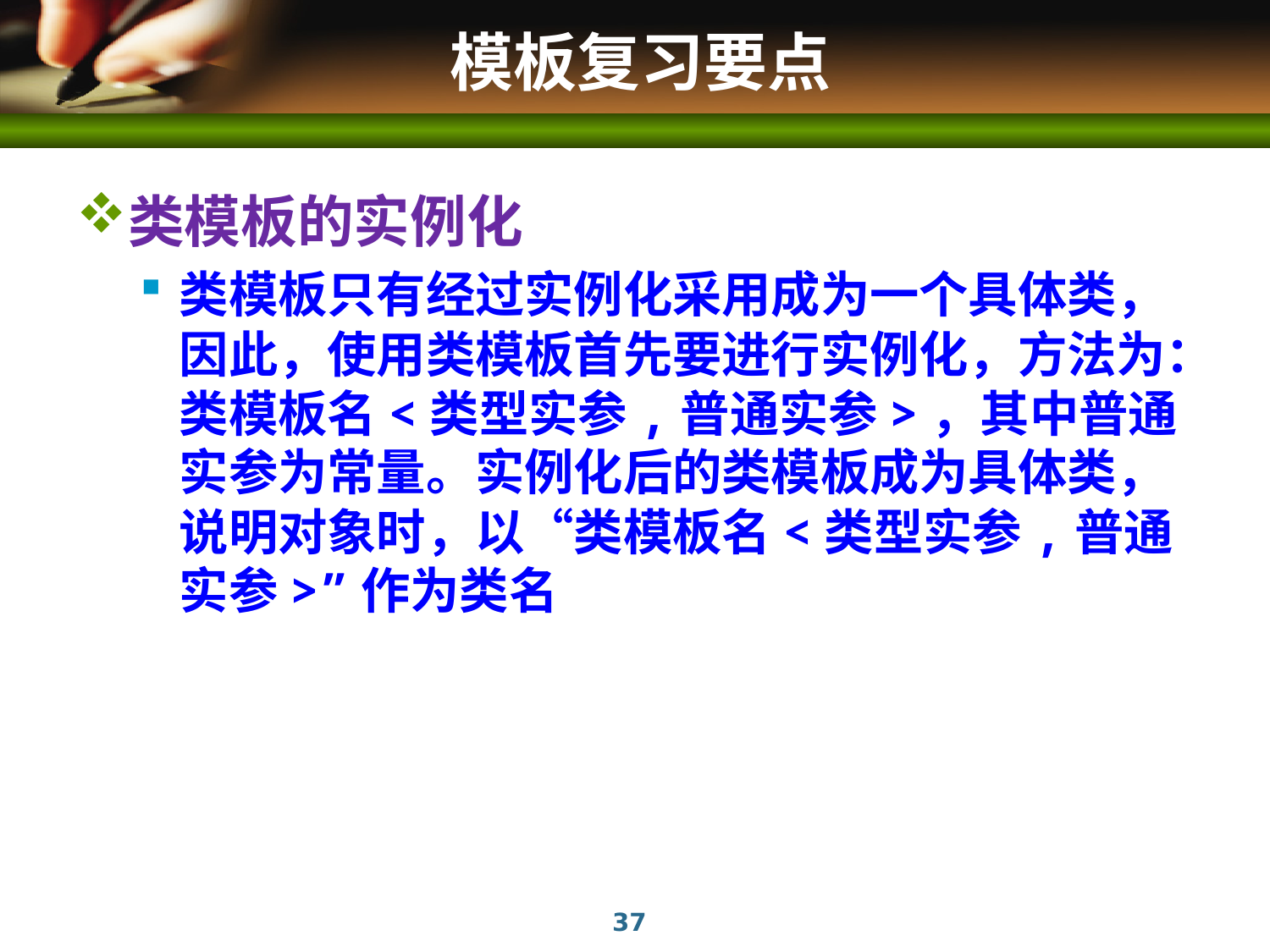

# 模板复习要点
类模板的实例化
类模板只有经过实例化采用成为一个具体类，因此，使用类模板首先要进行实例化，方法为：类模板名<类型实参,普通实参>，其中普通实参为常量。实例化后的类模板成为具体类，说明对象时，以“类模板名<类型实参,普通实参>”作为类名

37